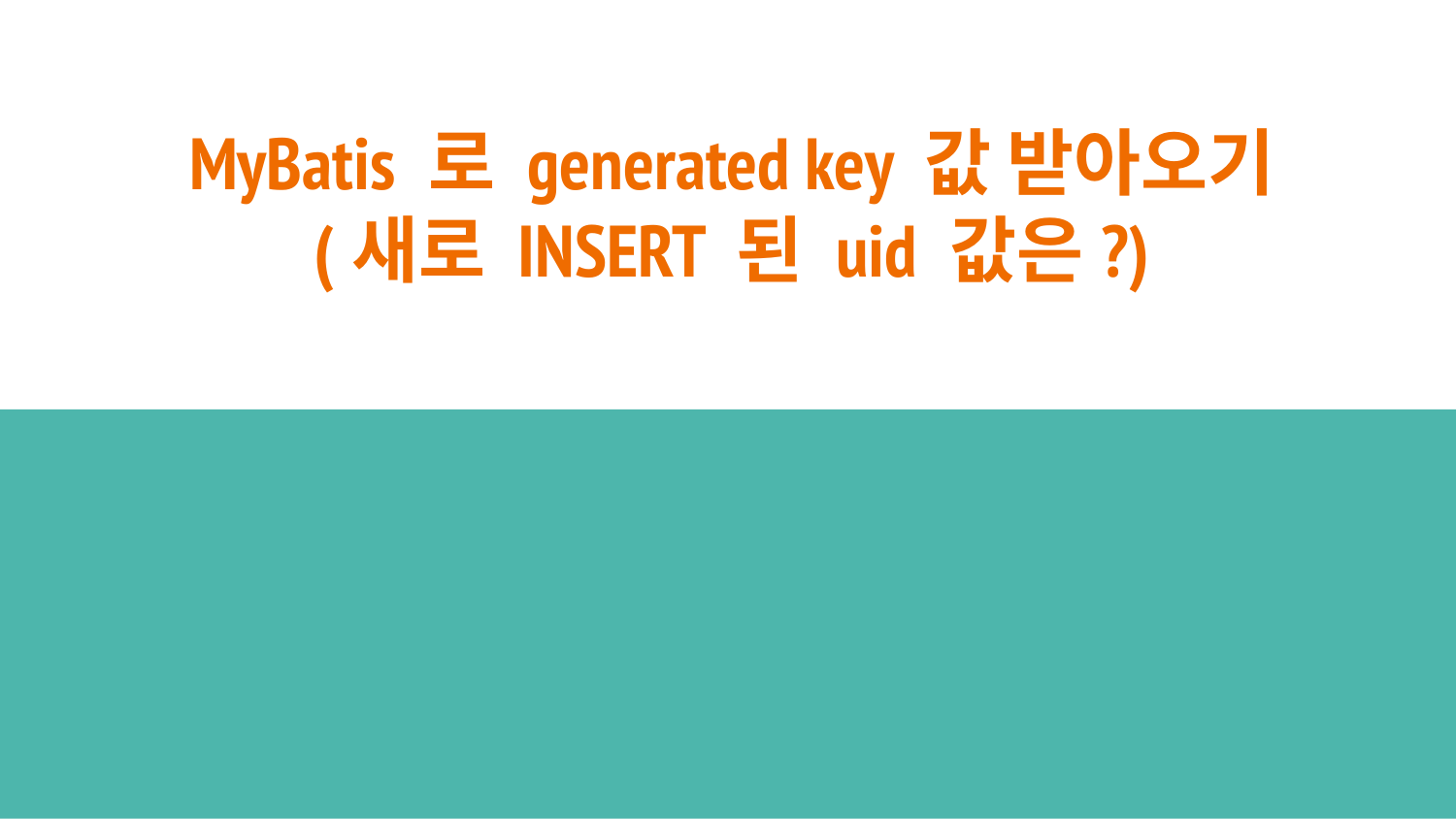

# MyBatis 로 generated key 값 받아오기
(새로 INSERT 된 uid 값은?)